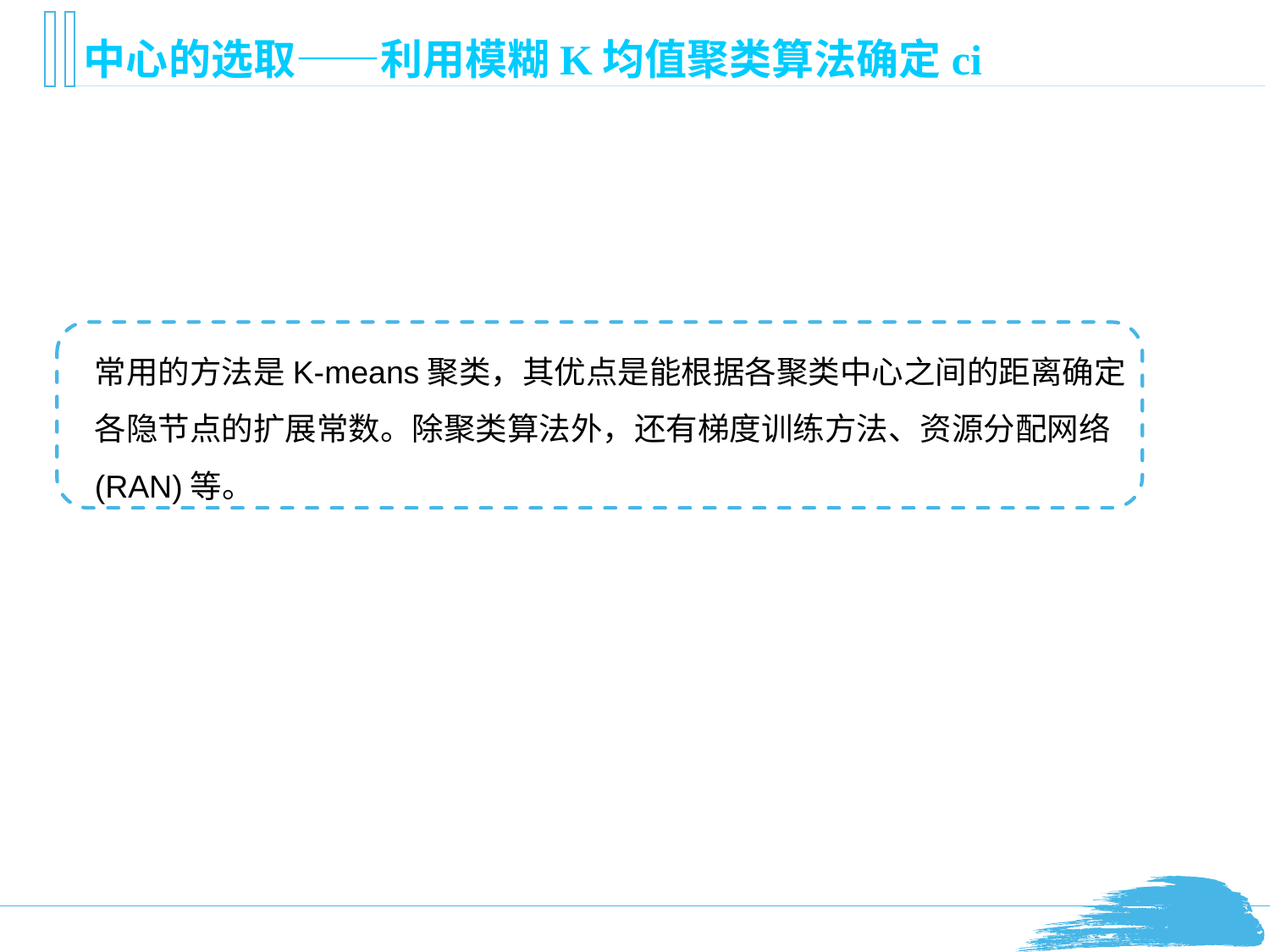

中心的选取——利用模糊K均值聚类算法确定ci

常用的方法是K-means聚类，其优点是能根据各聚类中心之间的距离确定各隐节点的扩展常数。除聚类算法外，还有梯度训练方法、资源分配网络(RAN)等。